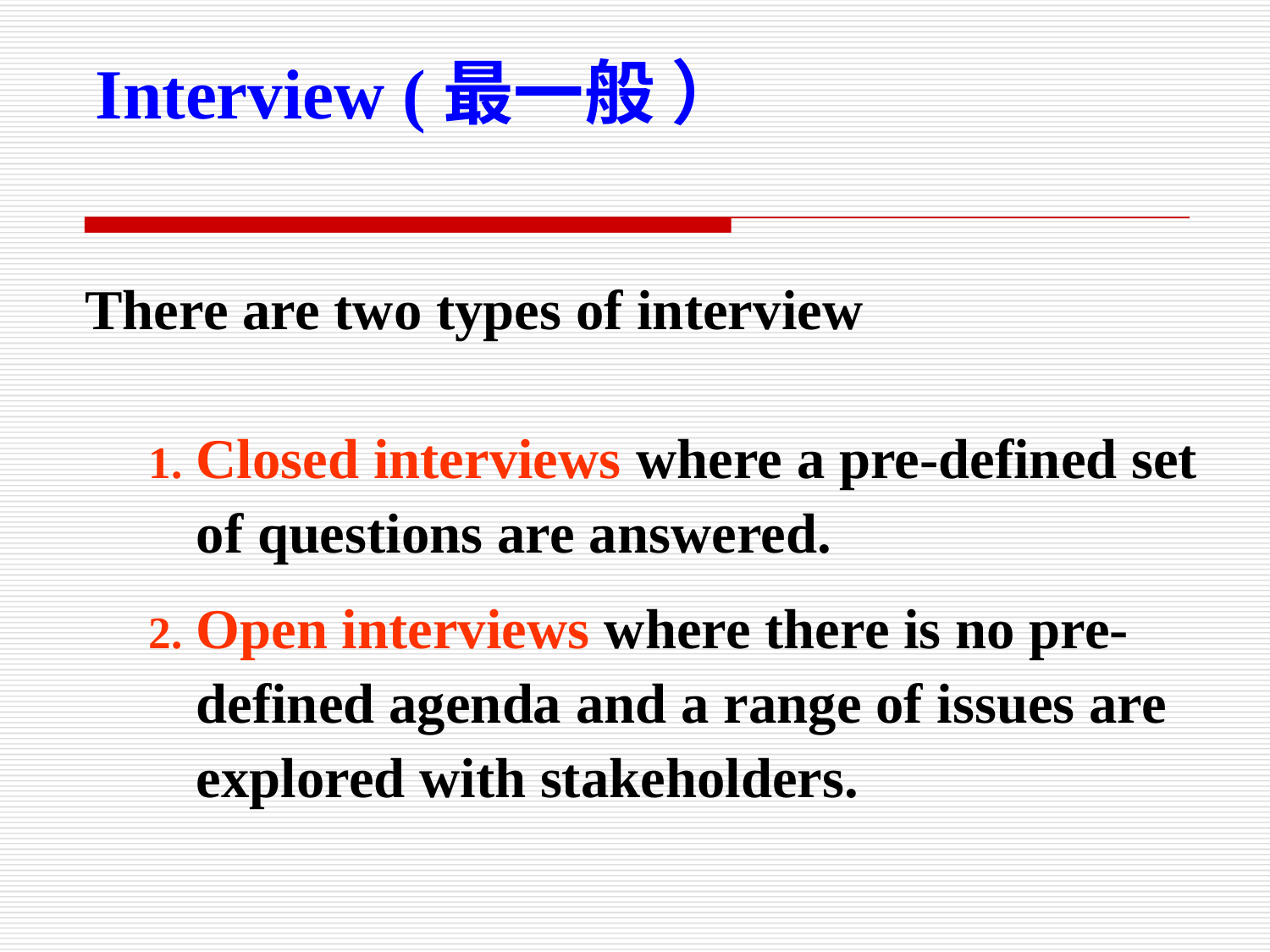

Interview (最一般 ）
There are two types of interview

Closed interviews where a pre-defined set of questions are answered.
Open interviews where there is no pre-defined agenda and a range of issues are explored with stakeholders.